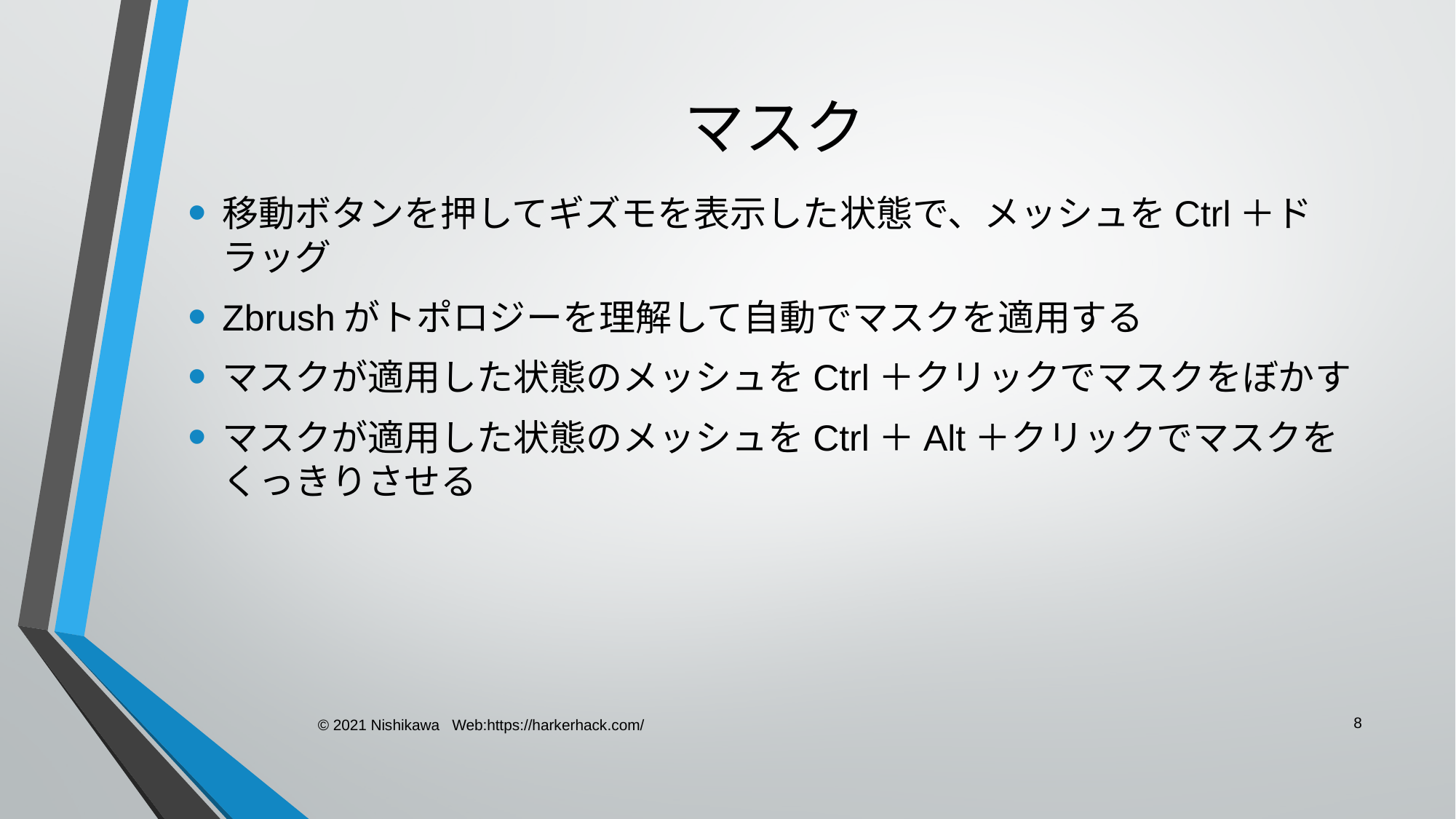

# マスク
移動ボタンを押してギズモを表示した状態で、メッシュをCtrl＋ドラッグ
Zbrushがトポロジーを理解して自動でマスクを適用する
マスクが適用した状態のメッシュをCtrl＋クリックでマスクをぼかす
マスクが適用した状態のメッシュをCtrl＋Alt＋クリックでマスクをくっきりさせる

8
© 2021 Nishikawa   Web:https://harkerhack.com/